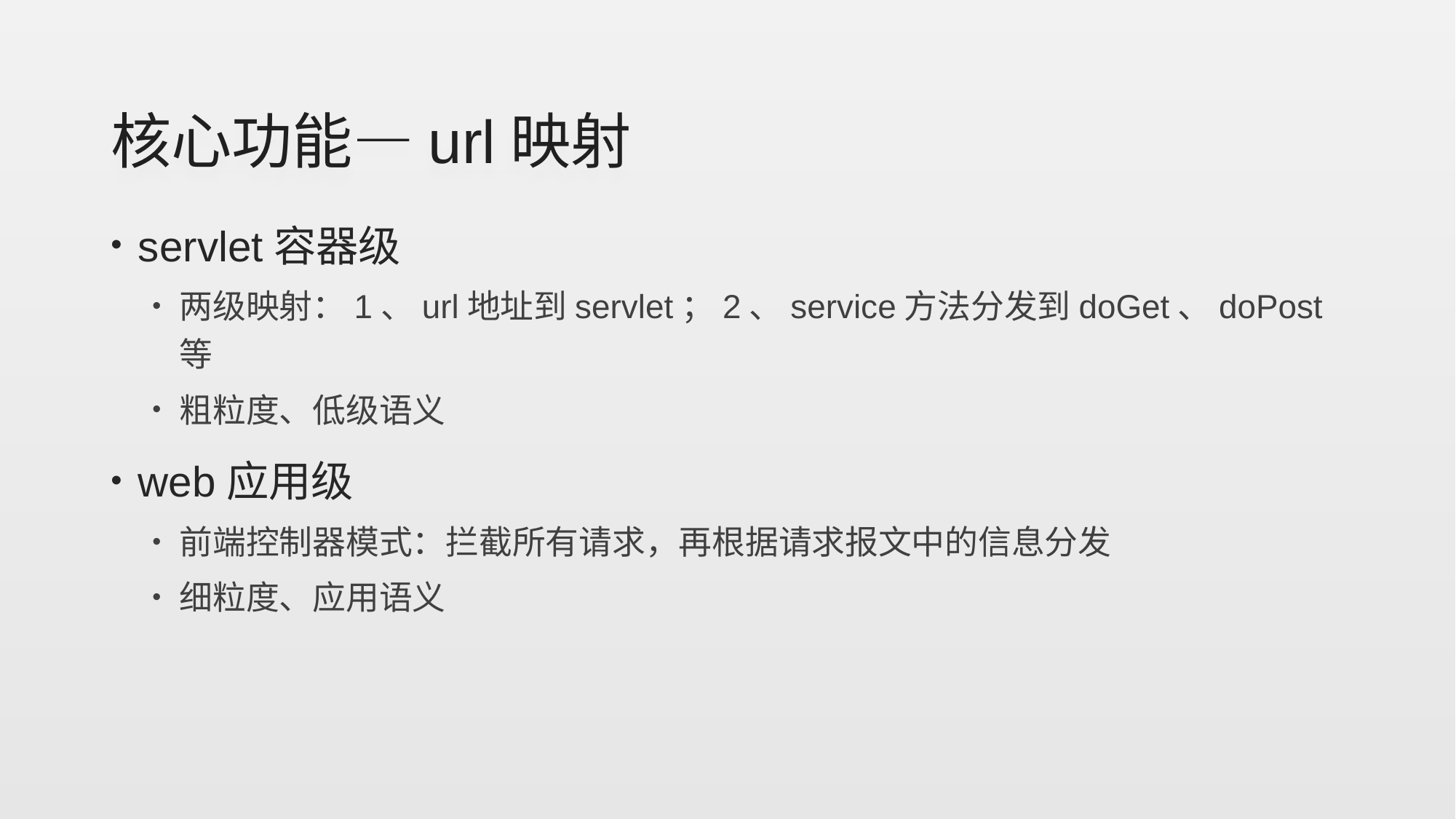

# 核心功能—url映射
servlet容器级
两级映射：1、url地址到servlet；2、service方法分发到doGet、doPost等
粗粒度、低级语义
web应用级
前端控制器模式：拦截所有请求，再根据请求报文中的信息分发
细粒度、应用语义